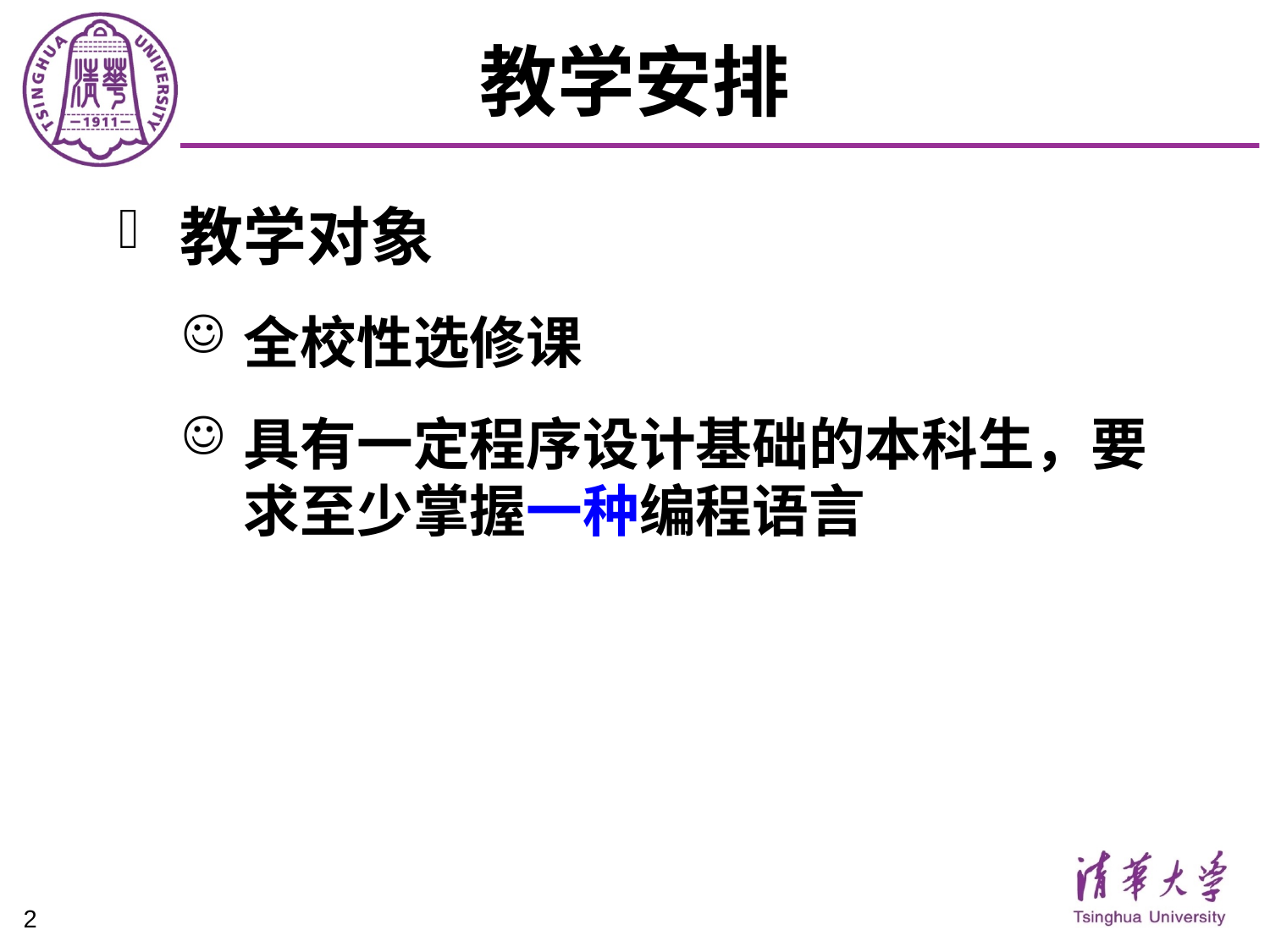

# 教学安排
教学对象
全校性选修课
具有一定程序设计基础的本科生，要求至少掌握一种编程语言
2